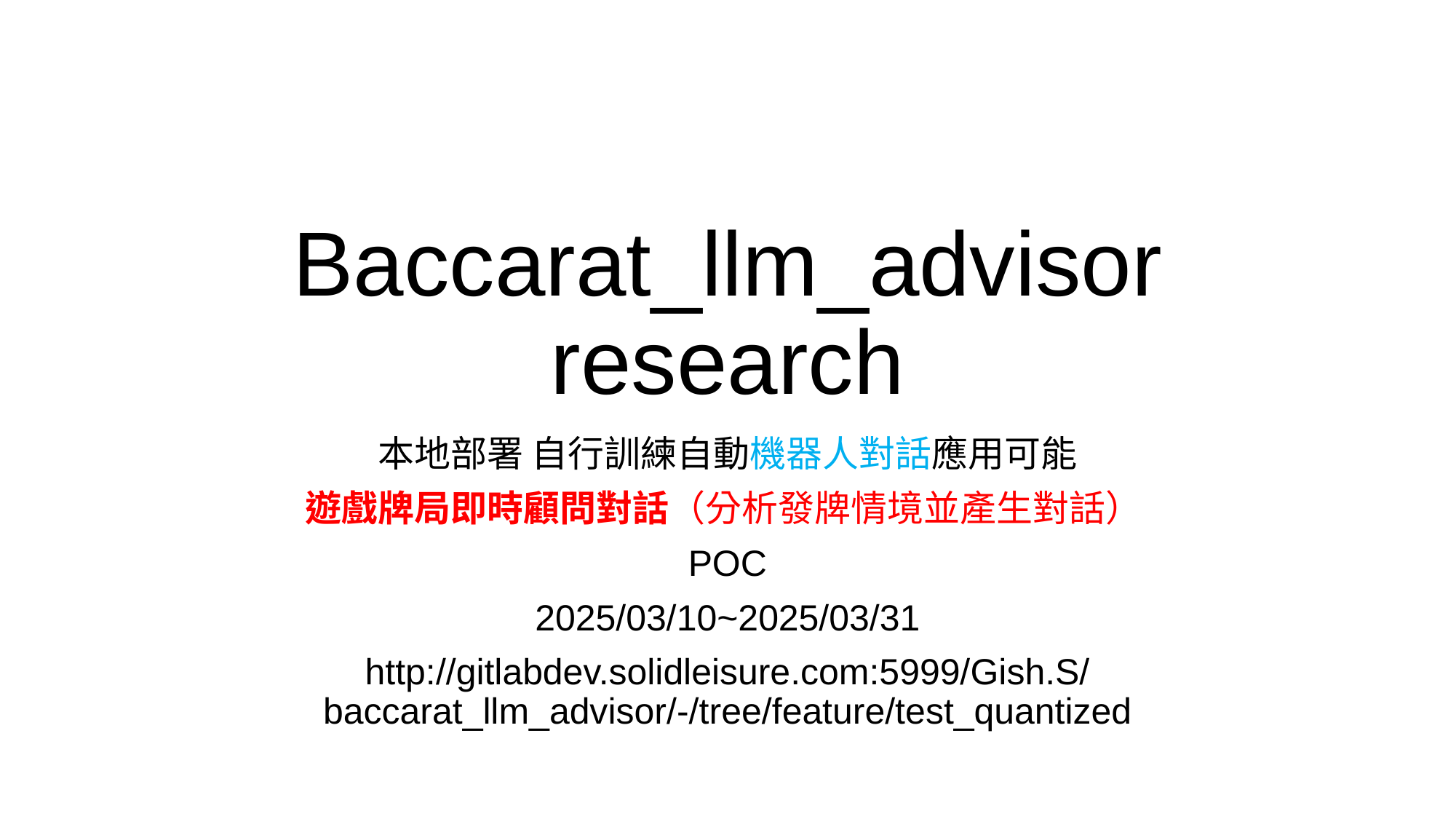

# Baccarat_llm_advisor research
本地部署 自行訓練自動機器人對話應用可能
遊戲牌局即時顧問對話（分析發牌情境並產生對話）
POC
2025/03/10~2025/03/31
http://gitlabdev.solidleisure.com:5999/Gish.S/baccarat_llm_advisor/-/tree/feature/test_quantized